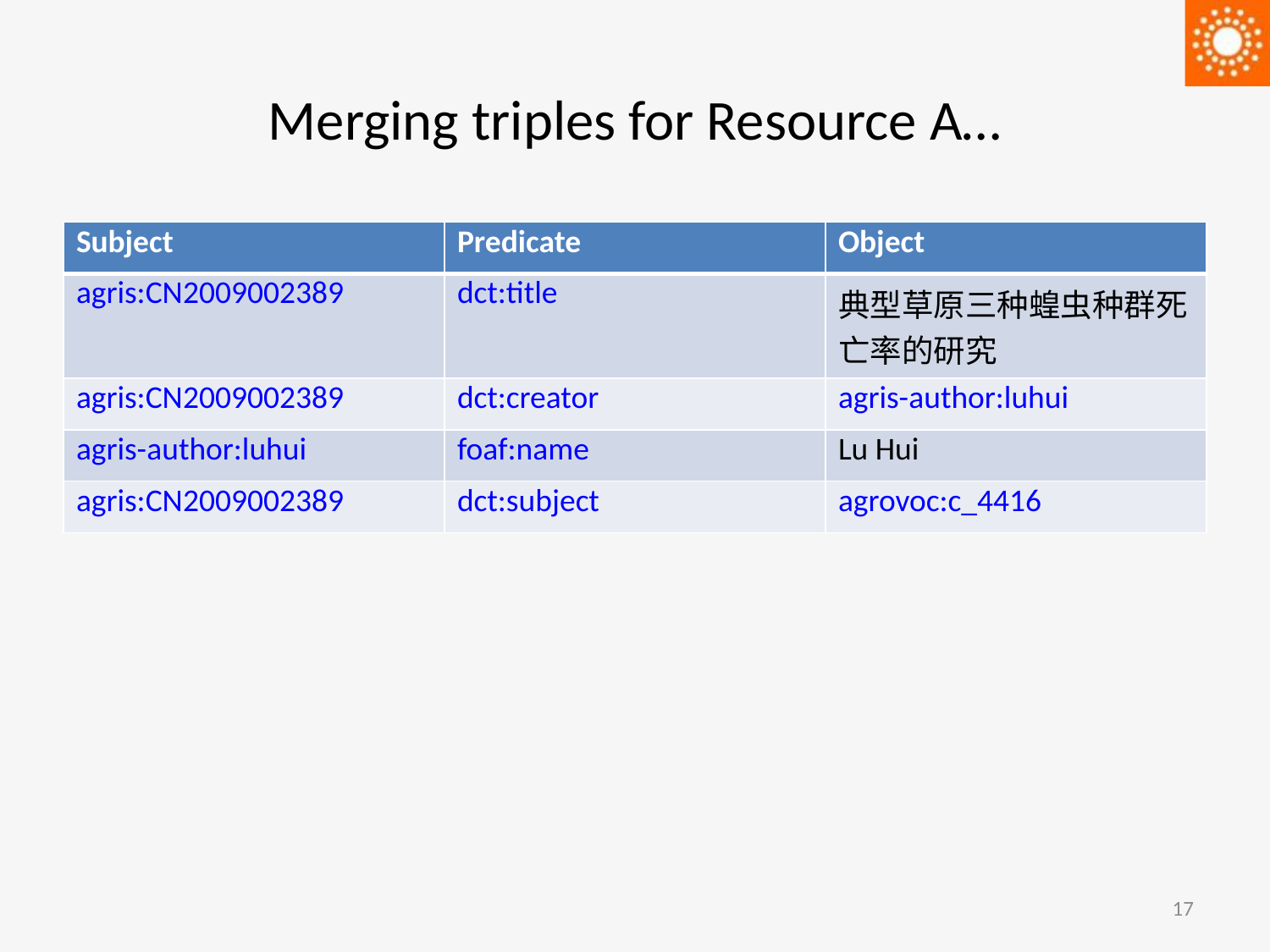

# Merging triples for Resource A…
| Subject | Predicate | Object |
| --- | --- | --- |
| agris:CN2009002389 | dct:title | 典型草原三种蝗虫种群死亡率的研究 |
| agris:CN2009002389 | dct:creator | agris-author:luhui |
| agris-author:luhui | foaf:name | Lu Hui |
| agris:CN2009002389 | dct:subject | agrovoc:c\_4416 |
17